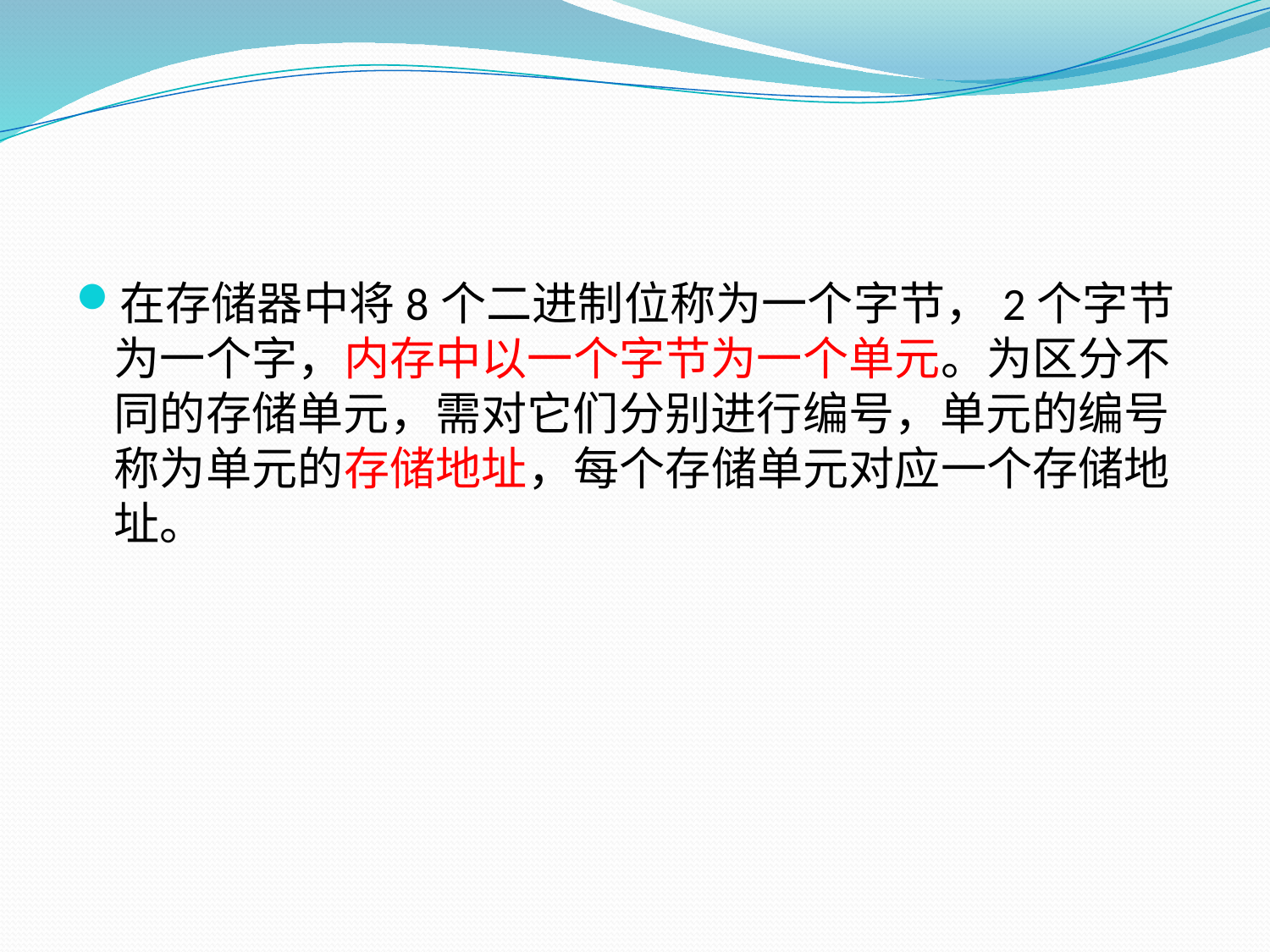

在存储器中将8个二进制位称为一个字节，2个字节为一个字，内存中以一个字节为一个单元。为区分不同的存储单元，需对它们分别进行编号，单元的编号称为单元的存储地址，每个存储单元对应一个存储地址。